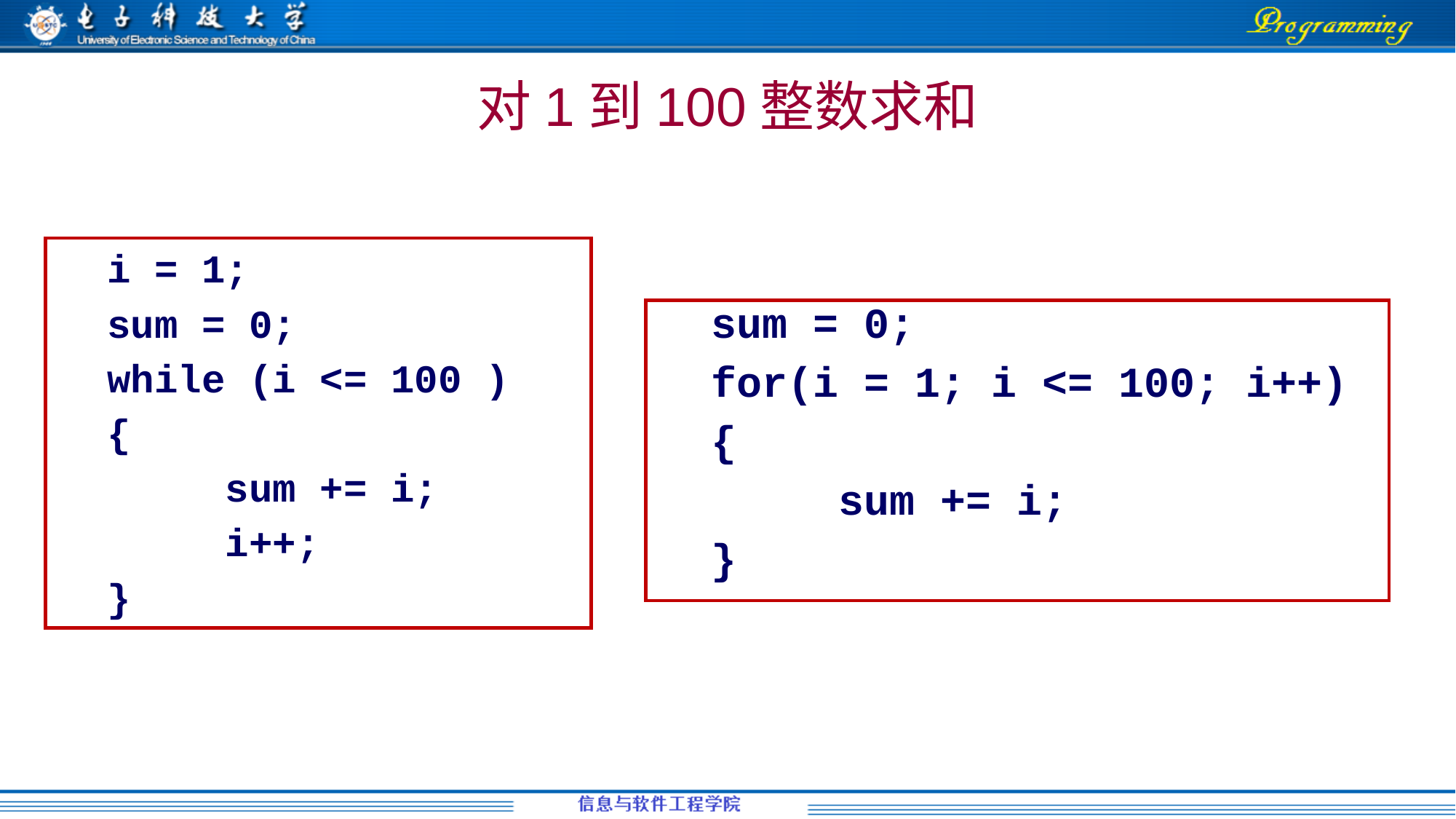

# 对1到100整数求和
i = 1;
sum = 0;
while (i <= 100 )
{
     sum += i;
     i++;
}
sum = 0;
for(i = 1; i <= 100; i++)
{
     sum += i;
}